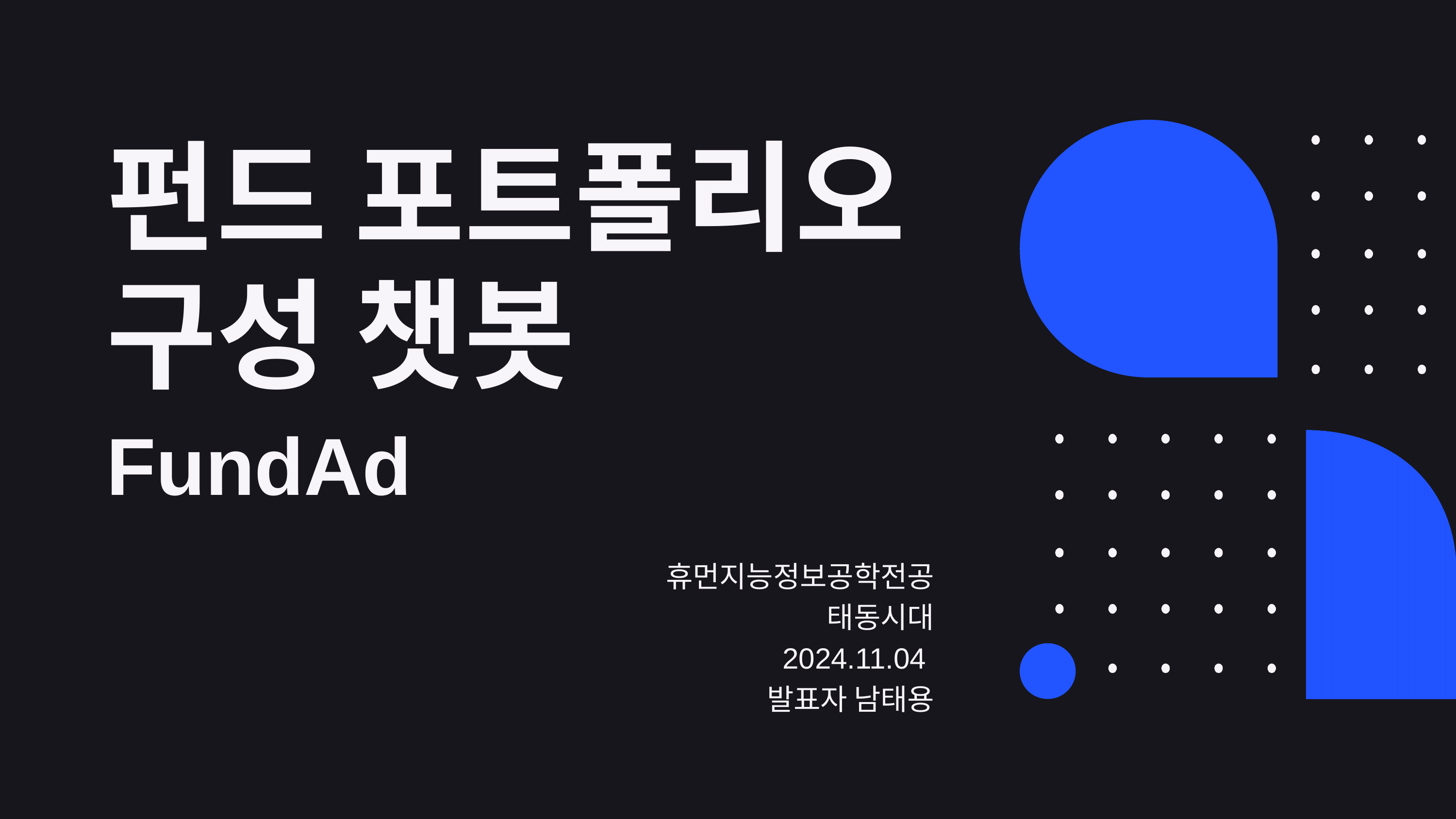

펀드 포트폴리오
구성 챗봇

FundAd
휴먼지능정보공학전공
태동시대
2024.11.04
발표자 남태용